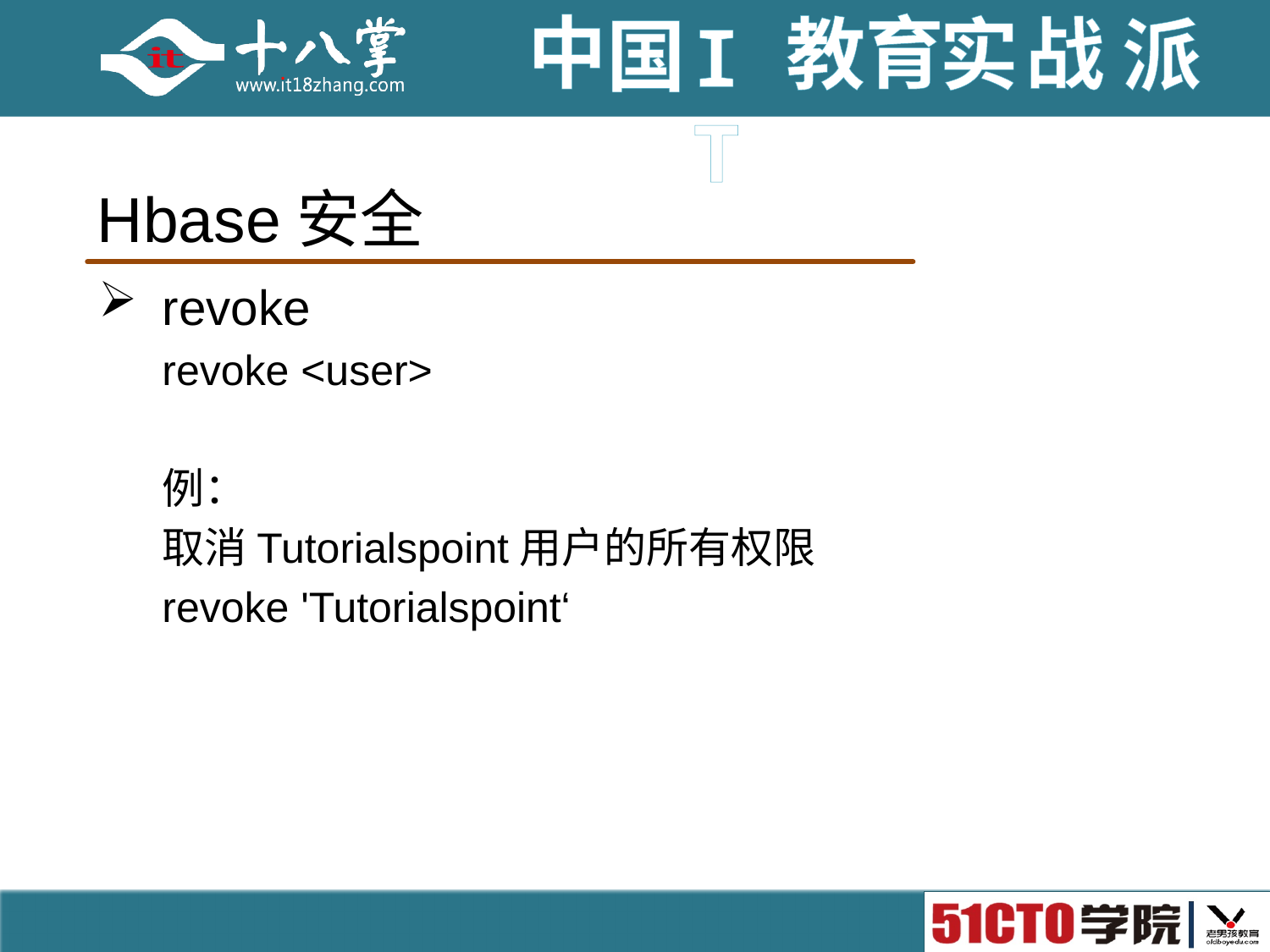

# Hbase安全
revoke
revoke <user>

例：
取消Tutorialspoint用户的所有权限
revoke 'Tutorialspoint‘